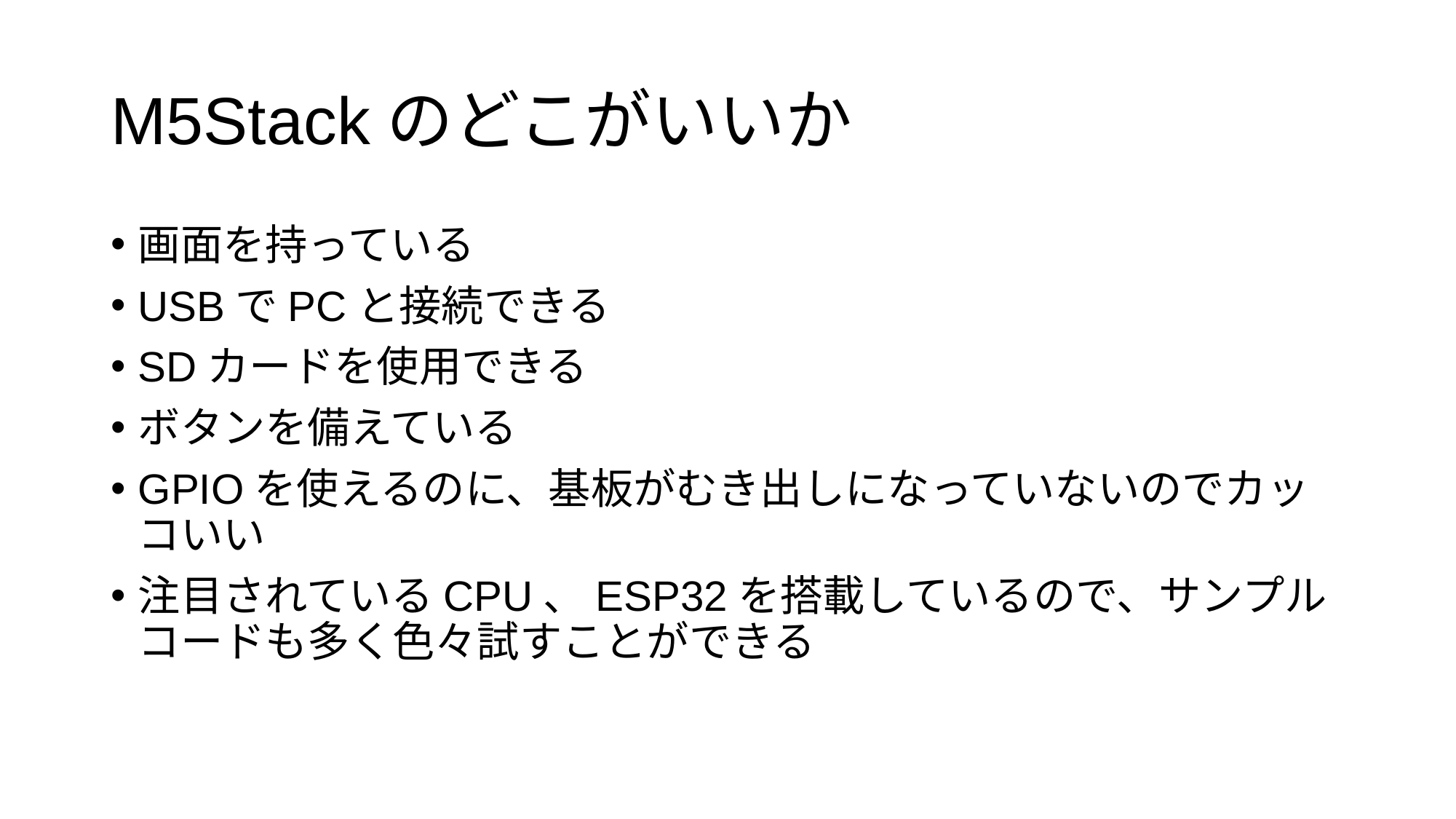

# M5Stackのどこがいいか
画面を持っている
USBでPCと接続できる
SDカードを使用できる
ボタンを備えている
GPIOを使えるのに、基板がむき出しになっていないのでカッコいい
注目されているCPU、ESP32を搭載しているので、サンプルコードも多く色々試すことができる